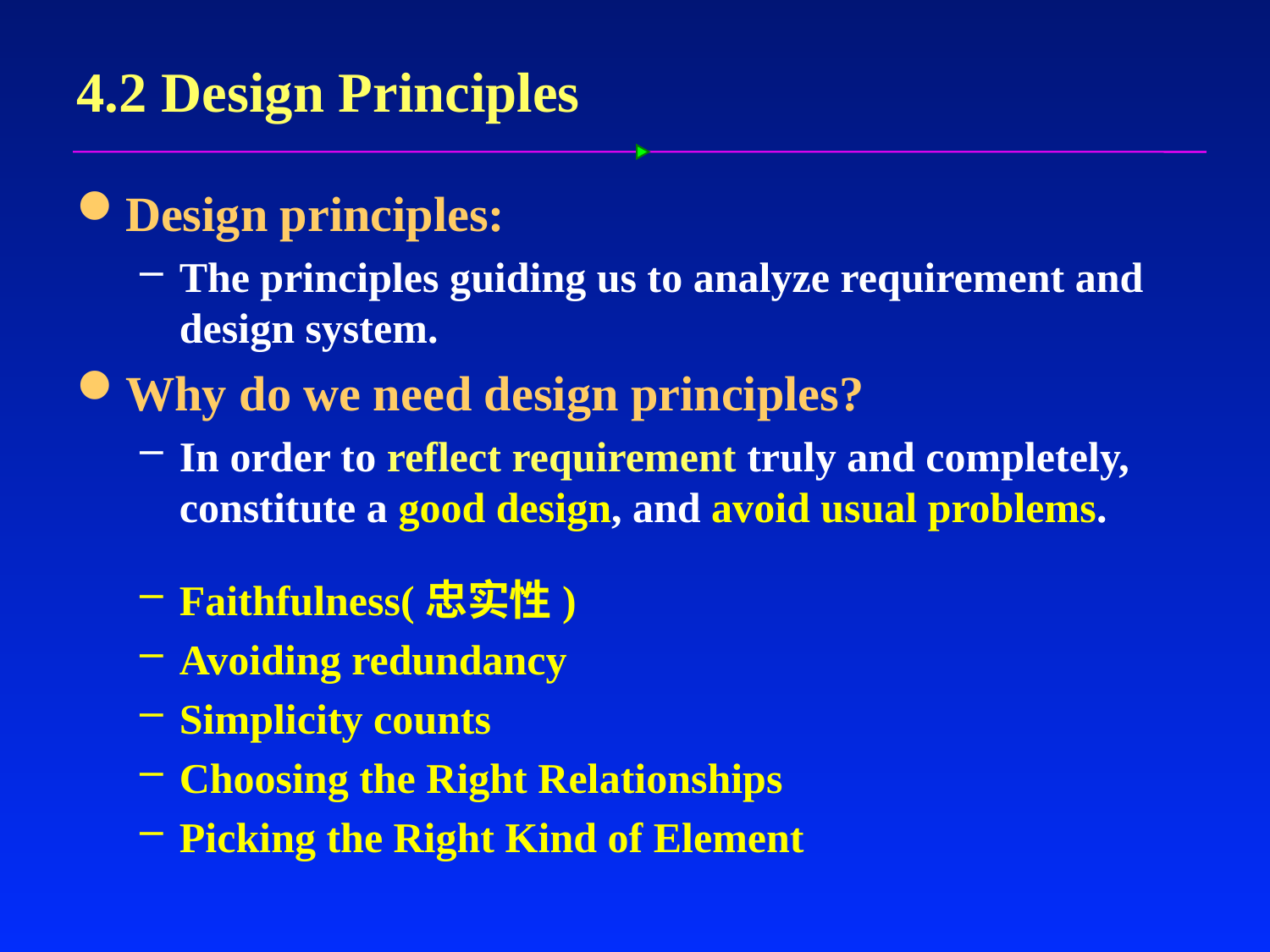

# 4.2 Design Principles

Design principles:
The principles guiding us to analyze requirement and design system.
Why do we need design principles?
In order to reflect requirement truly and completely, constitute a good design, and avoid usual problems.
Faithfulness(忠实性)
Avoiding redundancy
Simplicity counts
Choosing the Right Relationships
Picking the Right Kind of Element